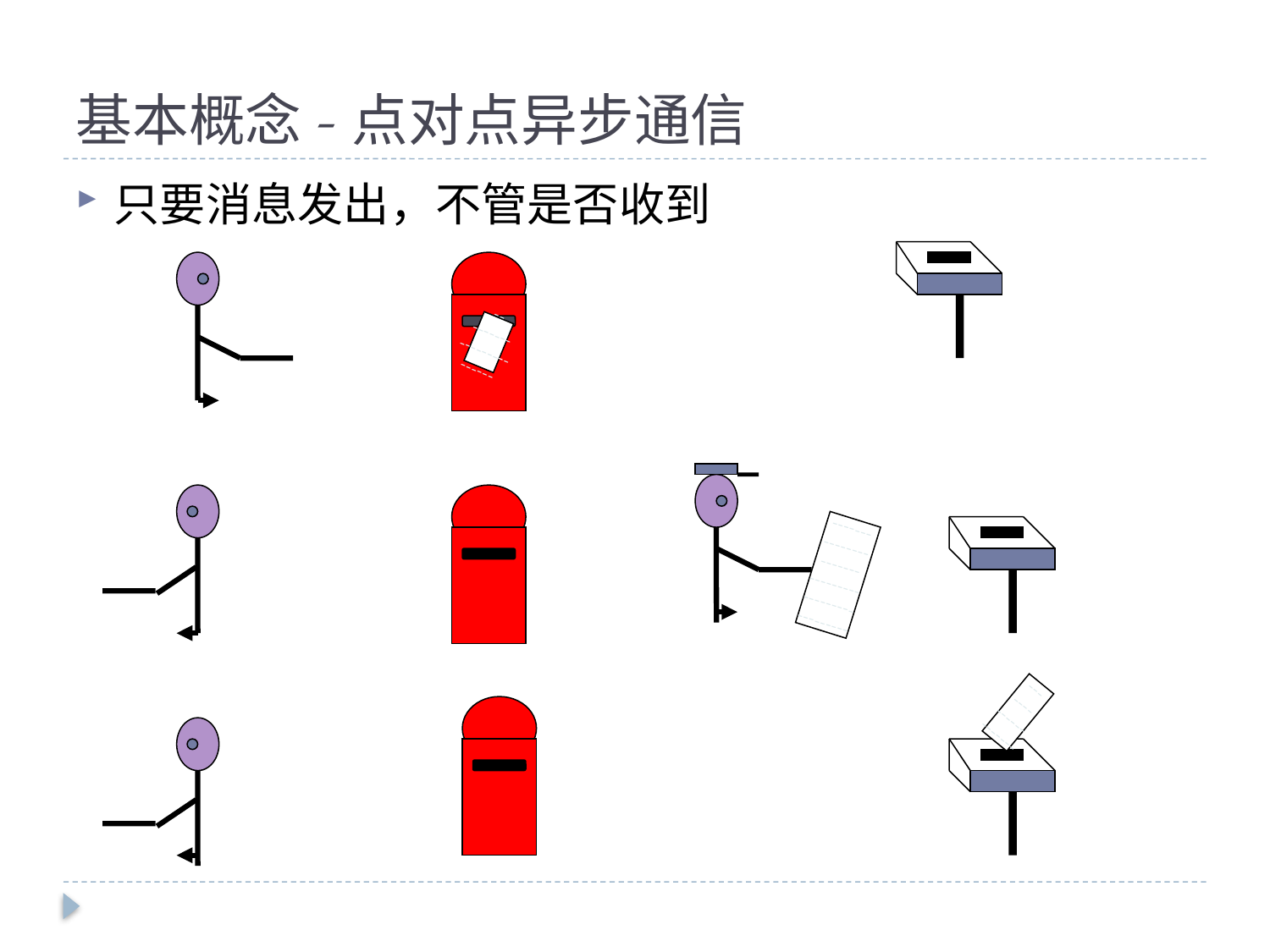

# 基本概念-点对点异步通信
只要消息发出，不管是否收到

--
-------
---------
------

-------
--------
-------
---------
---------
---------

---
----
------
-------